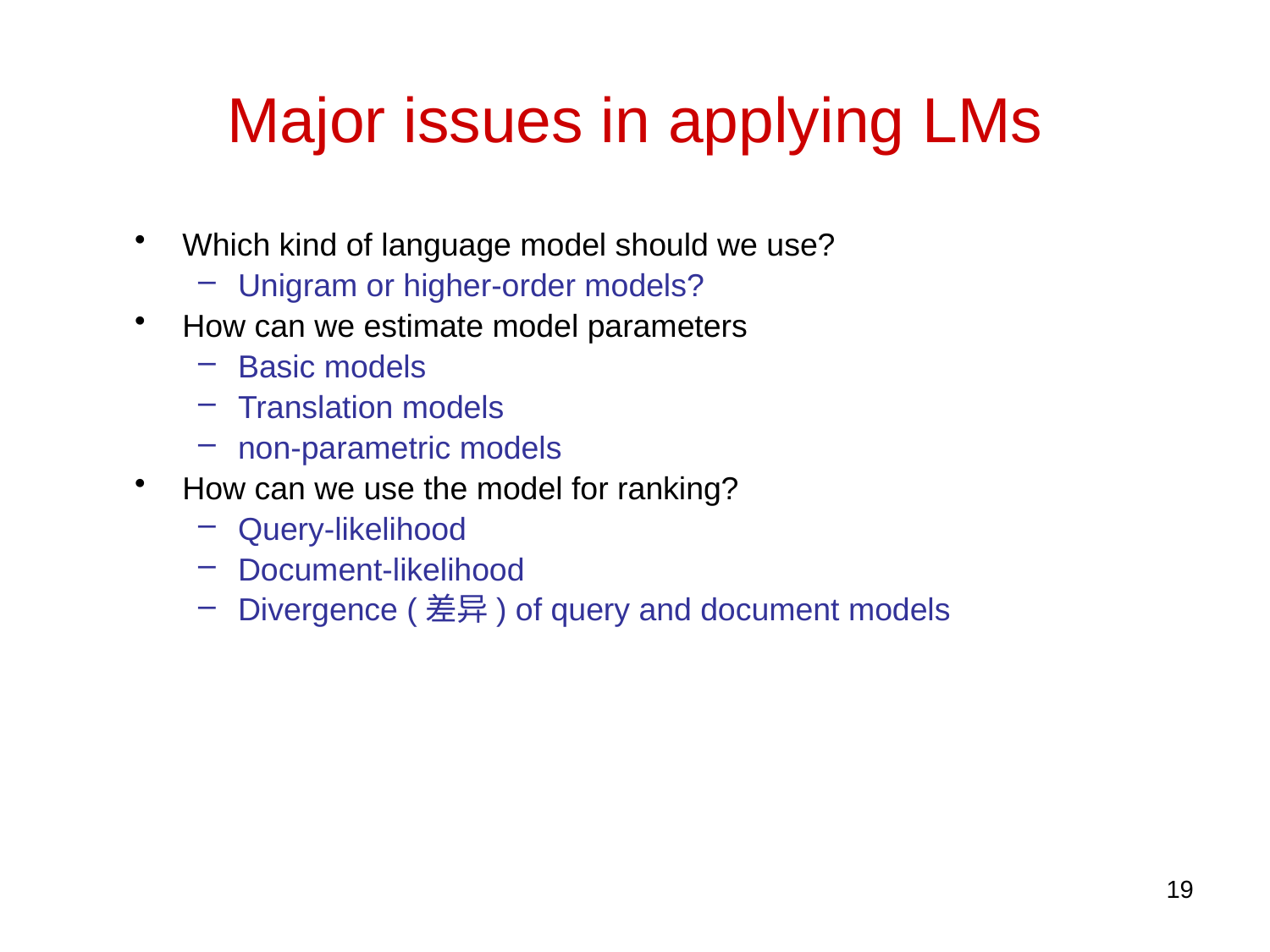

# Major issues in applying LMs
Which kind of language model should we use?
Unigram or higher-order models?
How can we estimate model parameters
Basic models
Translation models
non-parametric models
How can we use the model for ranking?
Query-likelihood
Document-likelihood
Divergence (差异) of query and document models

19